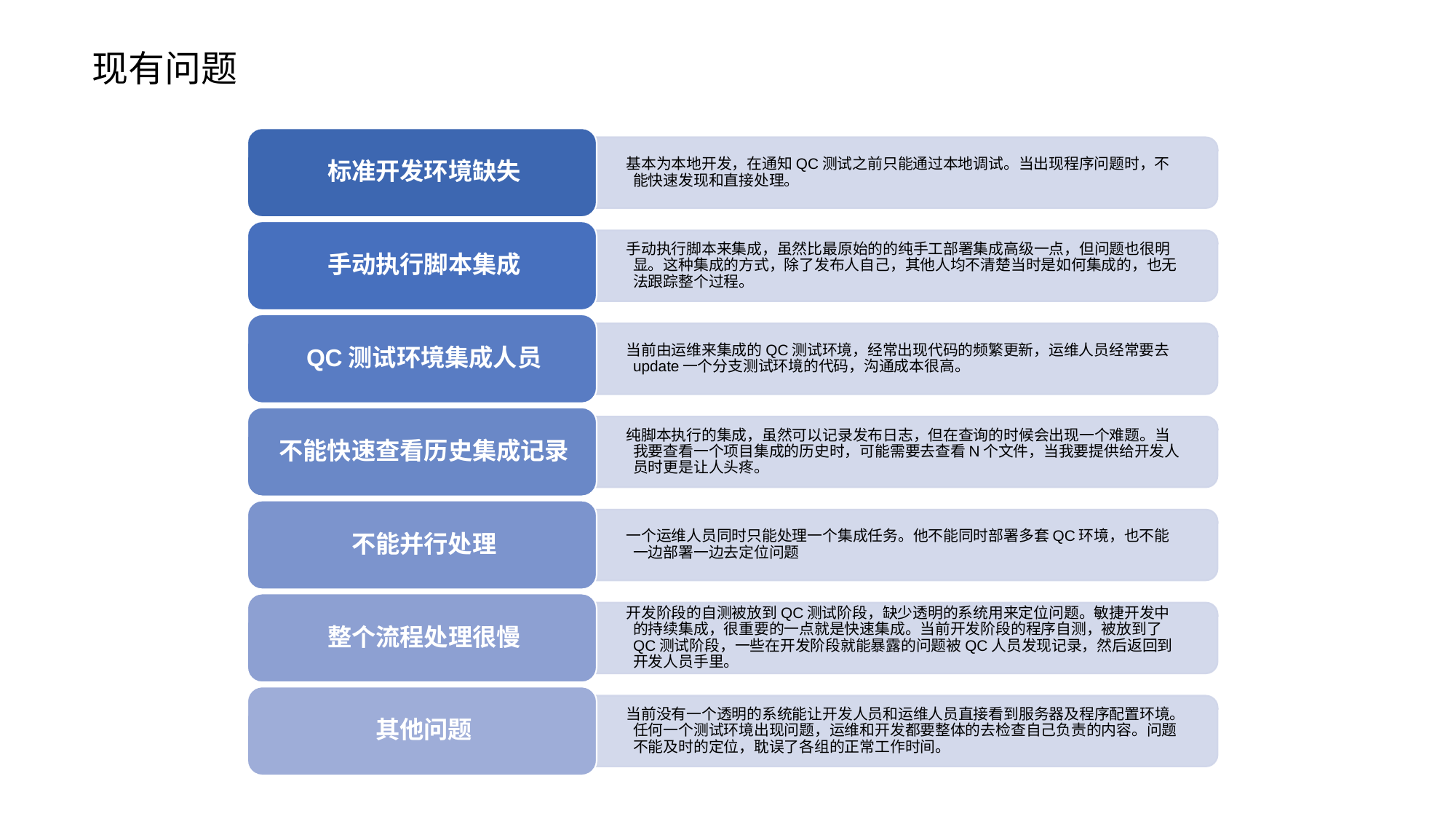

现有问题
基本为本地开发，在通知QC测试之前只能通过本地调试。当出现程序问题时，不能快速发现和直接处理。
标准开发环境缺失
手动执行脚本来集成，虽然比最原始的的纯手工部署集成高级一点，但问题也很明显。这种集成的方式，除了发布人自己，其他人均不清楚当时是如何集成的，也无法跟踪整个过程。
手动执行脚本集成
当前由运维来集成的QC测试环境，经常出现代码的频繁更新，运维人员经常要去update一个分支测试环境的代码，沟通成本很高。
QC测试环境集成人员
纯脚本执行的集成，虽然可以记录发布日志，但在查询的时候会出现一个难题。当我要查看一个项目集成的历史时，可能需要去查看N个文件，当我要提供给开发人员时更是让人头疼。
不能快速查看历史集成记录
一个运维人员同时只能处理一个集成任务。他不能同时部署多套QC环境，也不能一边部署一边去定位问题
不能并行处理
开发阶段的自测被放到QC测试阶段，缺少透明的系统用来定位问题。敏捷开发中的持续集成，很重要的一点就是快速集成。当前开发阶段的程序自测，被放到了QC测试阶段，一些在开发阶段就能暴露的问题被QC人员发现记录，然后返回到开发人员手里。
整个流程处理很慢
当前没有一个透明的系统能让开发人员和运维人员直接看到服务器及程序配置环境。任何一个测试环境出现问题，运维和开发都要整体的去检查自己负责的内容。问题不能及时的定位，耽误了各组的正常工作时间。
其他问题